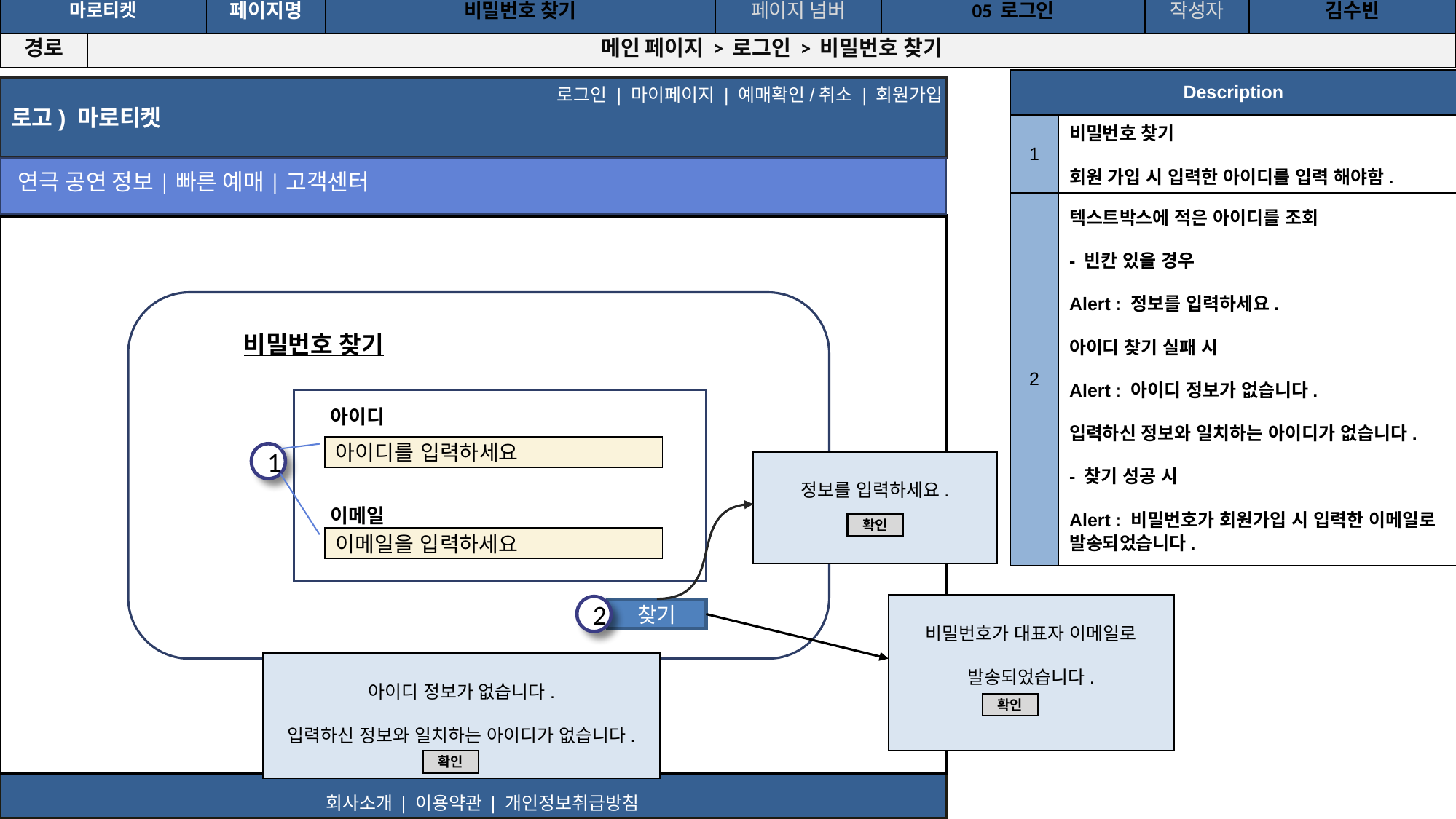

공간(오피스) 대여 시스템
| 마로티켓 |  | 페이지명 | 비밀번호 찾기 | 페이지 넘버 | 05 로그인 | 작성자 | 김수빈 |
| --- | --- | --- | --- | --- | --- | --- | --- |
| 경로 | 메인 페이지 > 로그인 > 비밀번호 찾기 |  |  |  |  |  |  |
| Description |  |
| --- | --- |
| 1 | 비밀번호 찾기 회원 가입 시 입력한 아이디를 입력 해야함. |
| 2 | 텍스트박스에 적은 아이디를 조회 - 빈칸 있을 경우 Alert : 정보를 입력하세요. 아이디 찾기 실패 시 Alert : 아이디 정보가 없습니다. 입력하신 정보와 일치하는 아이디가 없습니다. - 찾기 성공 시 Alert : 비밀번호가 회원가입 시 입력한 이메일로 발송되었습니다. |
로고) 마로티켓
로그인 | 마이페이지 | 예매확인/취소 | 회원가입

연극 공연 정보|빠른 예매|고객센터

비밀번호 찾기

아이디
아이디를 입력하세요
1
정보를 입력하세요.

이메일
확인
이메일을 입력하세요
비밀번호가 대표자 이메일로
발송되었습니다.
2
찾기
아이디 정보가 없습니다.
입력하신 정보와 일치하는 아이디가 없습니다.
확인
확인
회사소개 | 이용약관 | 개인정보취급방침